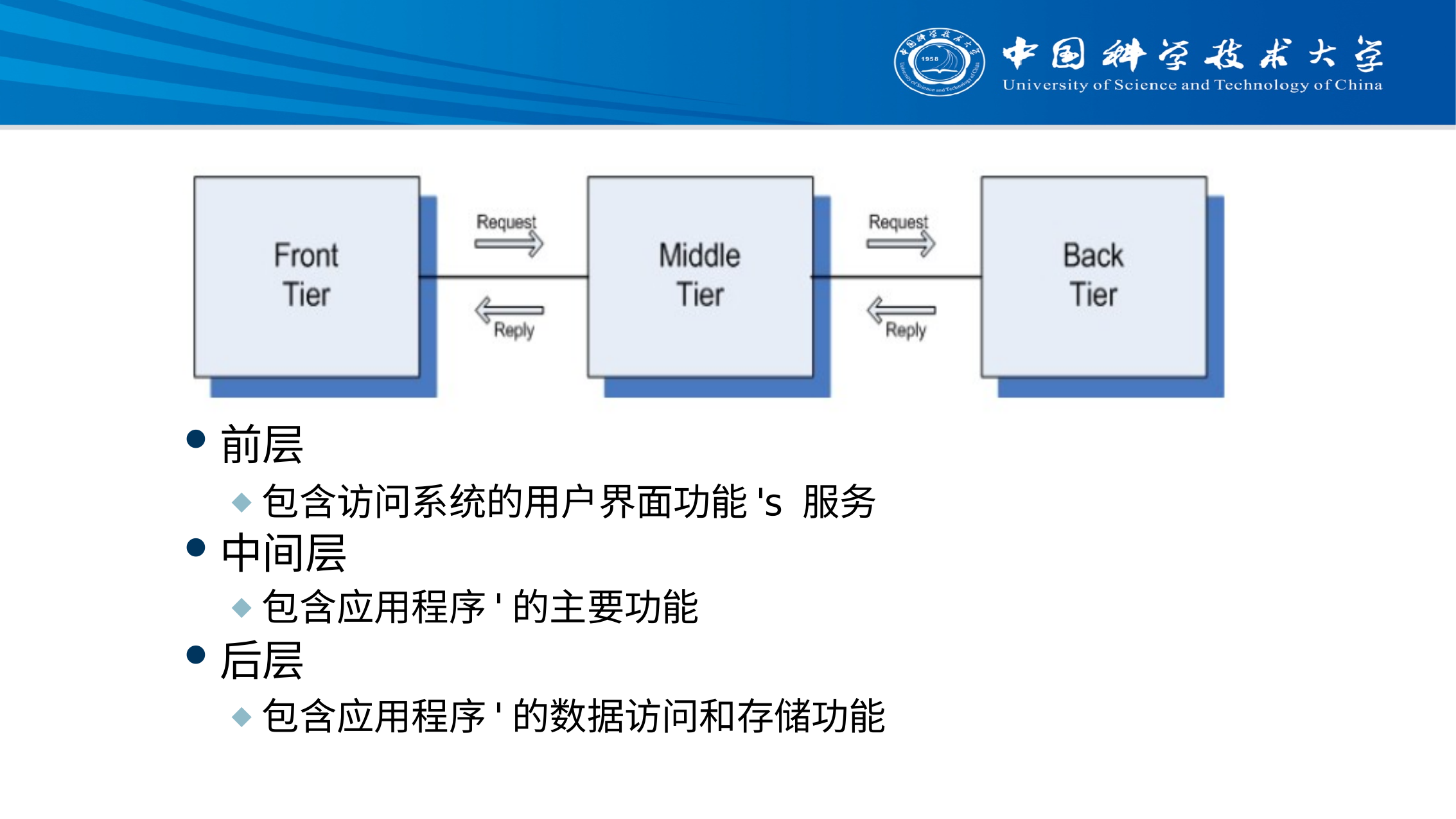

# 三级 模式

前层
包含访问系统的用户界面功能's 服务
中间层
包含应用程序'的主要功能
后层
包含应用程序'的数据访问和存储功能